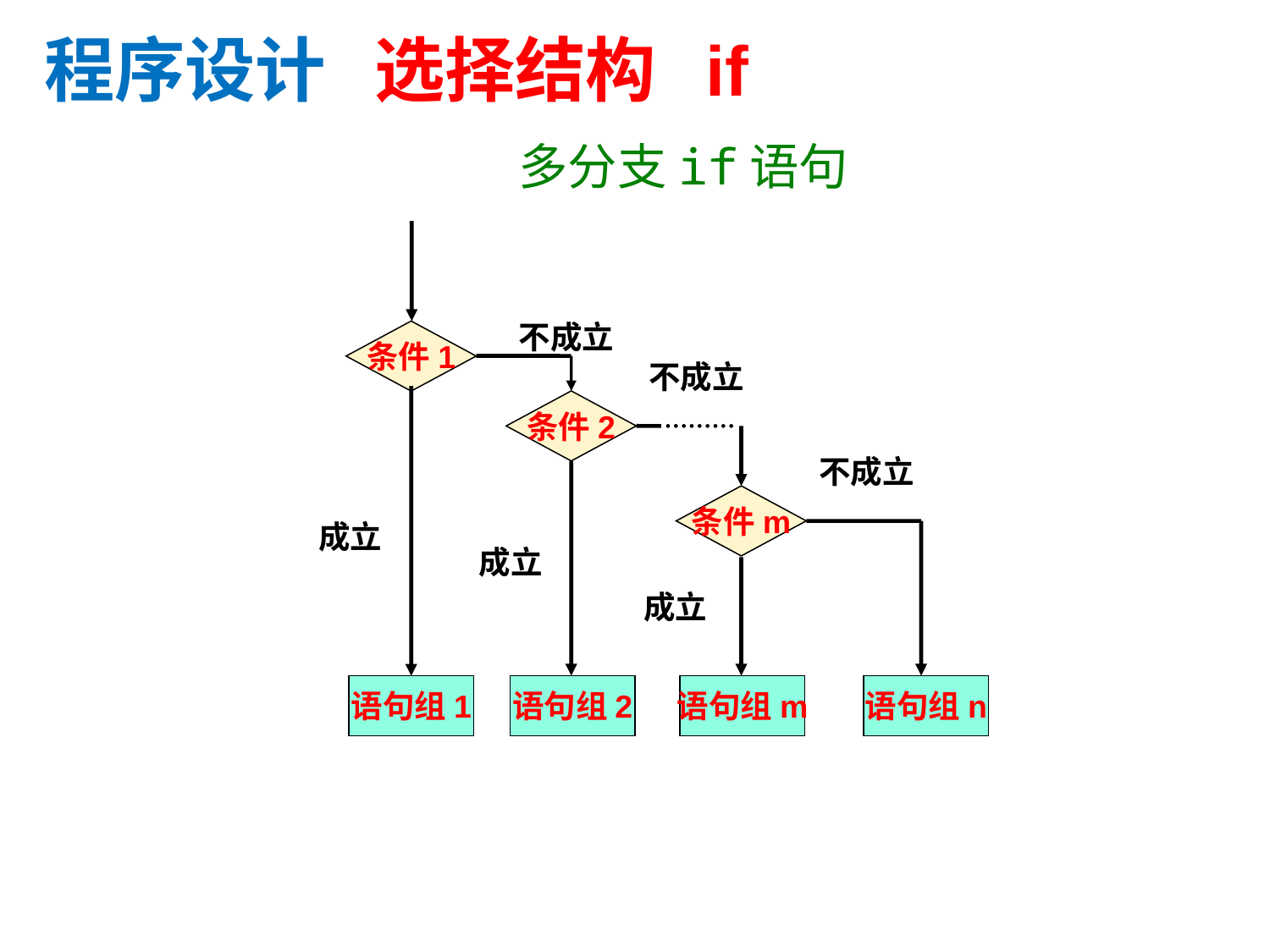

程序设计   选择结构  if
多分支if语句

不成立
条件1
不成立

条件2

不成立

条件m
成立

成立

成立
语句组1
语句组2
语句组m
语句组n